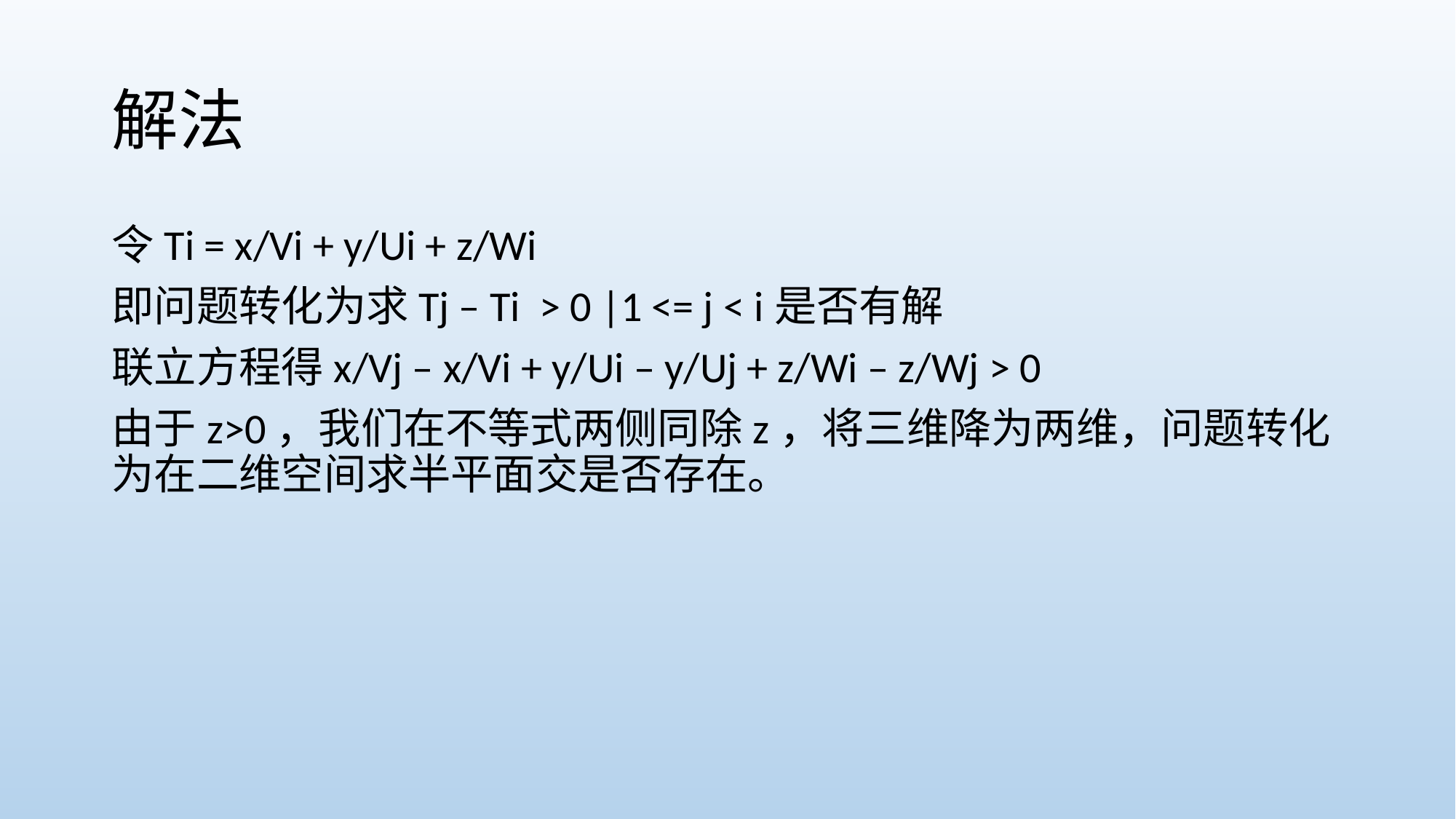

# 解法
令Ti = x/Vi + y/Ui + z/Wi
即问题转化为求Tj – Ti  > 0 |1 <= j < i是否有解
联立方程得x/Vj – x/Vi + y/Ui – y/Uj + z/Wi – z/Wj > 0
由于z>0，我们在不等式两侧同除z，将三维降为两维，问题转化为在二维空间求半平面交是否存在。